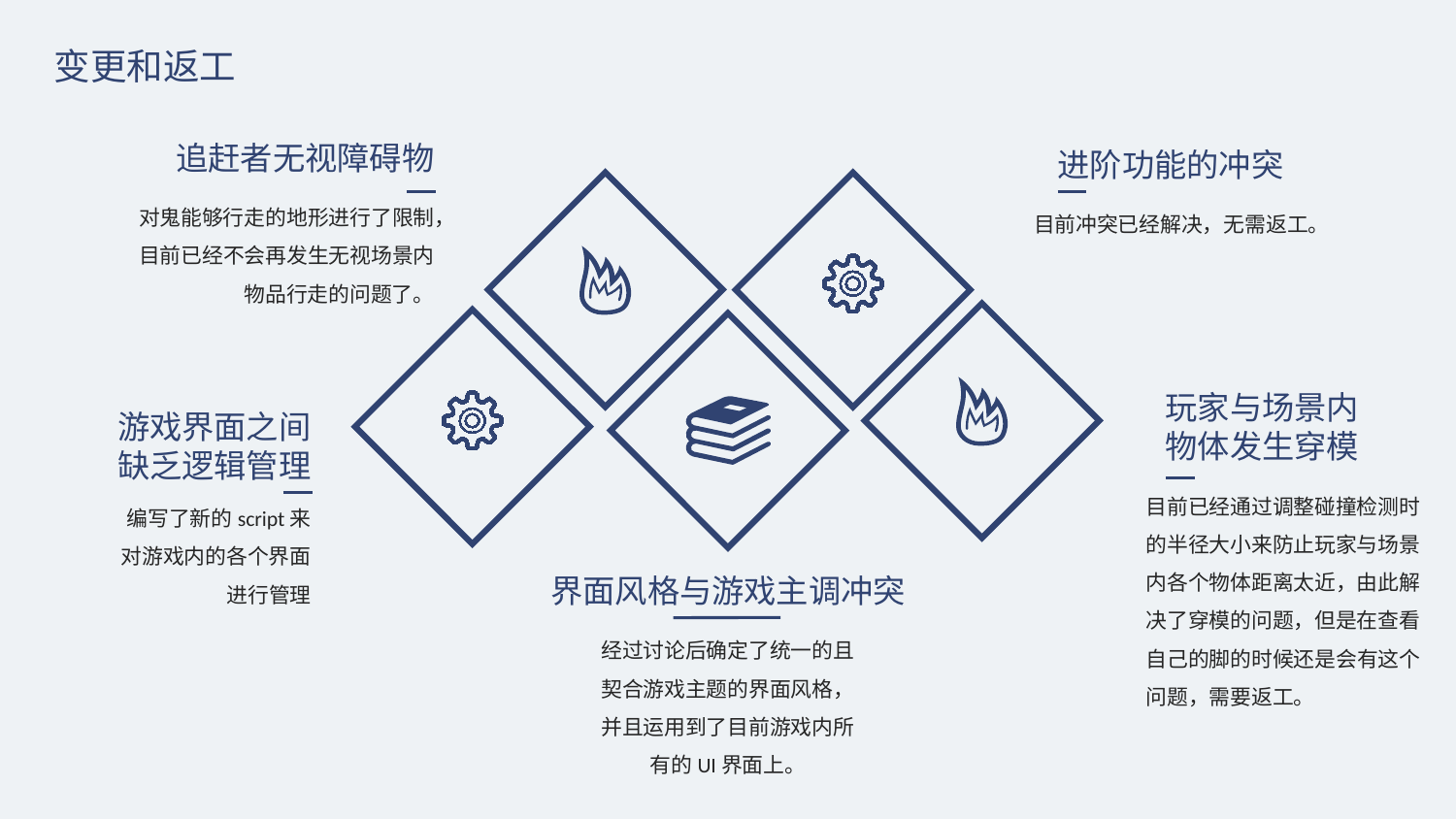

变更和返工
追赶者无视障碍物
进阶功能的冲突

对鬼能够行走的地形进行了限制，目前已经不会再发生无视场景内物品行走的问题了。
目前冲突已经解决，无需返工。

玩家与场景内物体发生穿模

游戏界面之间缺乏逻辑管理
目前已经通过调整碰撞检测时的半径大小来防止玩家与场景内各个物体距离太近，由此解决了穿模的问题，但是在查看自己的脚的时候还是会有这个问题，需要返工。
编写了新的script来对游戏内的各个界面进行管理
界面风格与游戏主调冲突
经过讨论后确定了统一的且契合游戏主题的界面风格，并且运用到了目前游戏内所有的UI界面上。